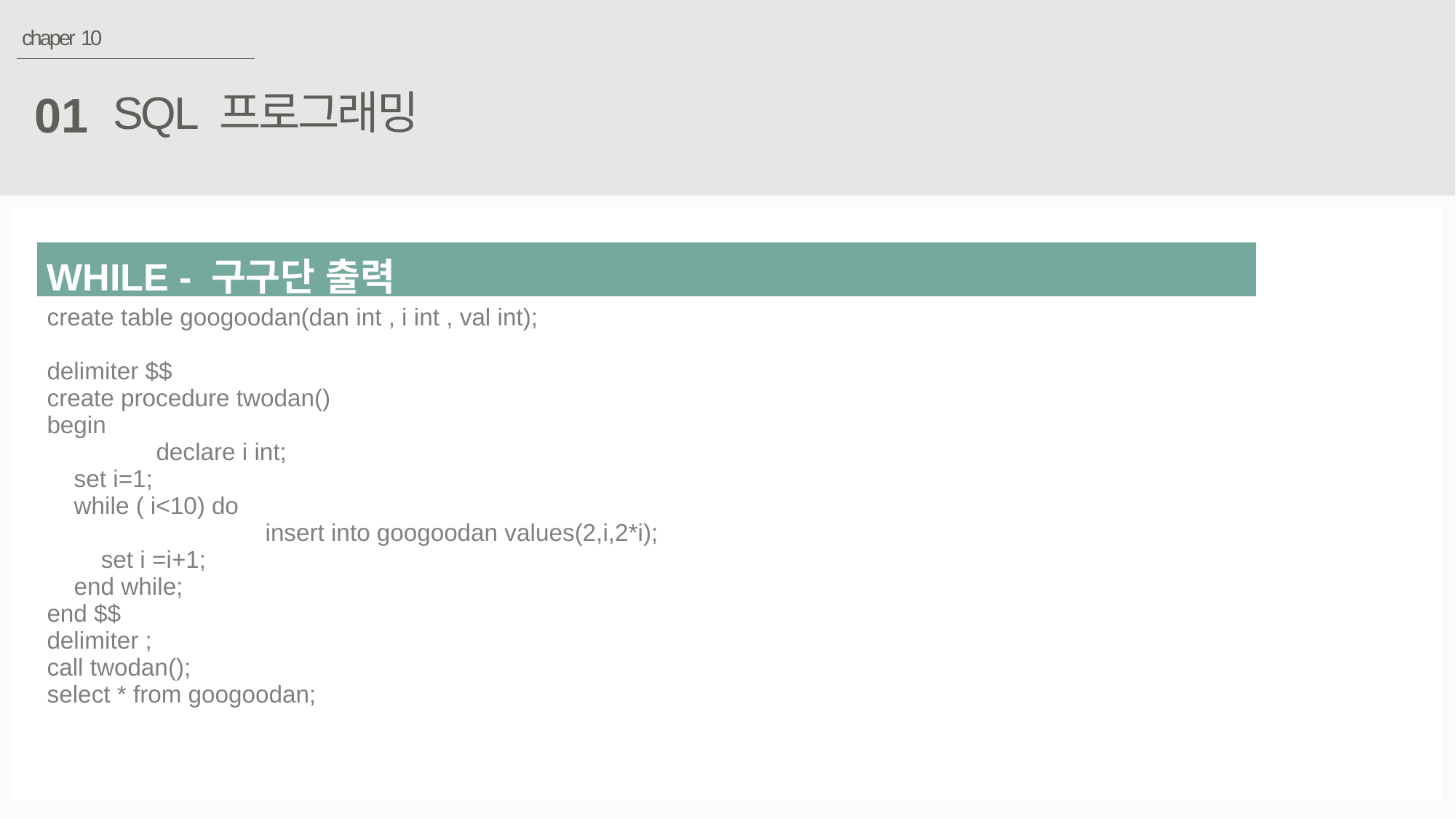

chaper  10
SQL 프로그래밍
01

| WHILE - 구구단 출력 |
| --- |
| create table googoodan(dan int , i int , val int); delimiter $$ create procedure twodan() begin declare i int; set i=1; while ( i<10) do insert into googoodan values(2,i,2\*i); set i =i+1; end while; end $$ delimiter ; call twodan(); select \* from googoodan; |